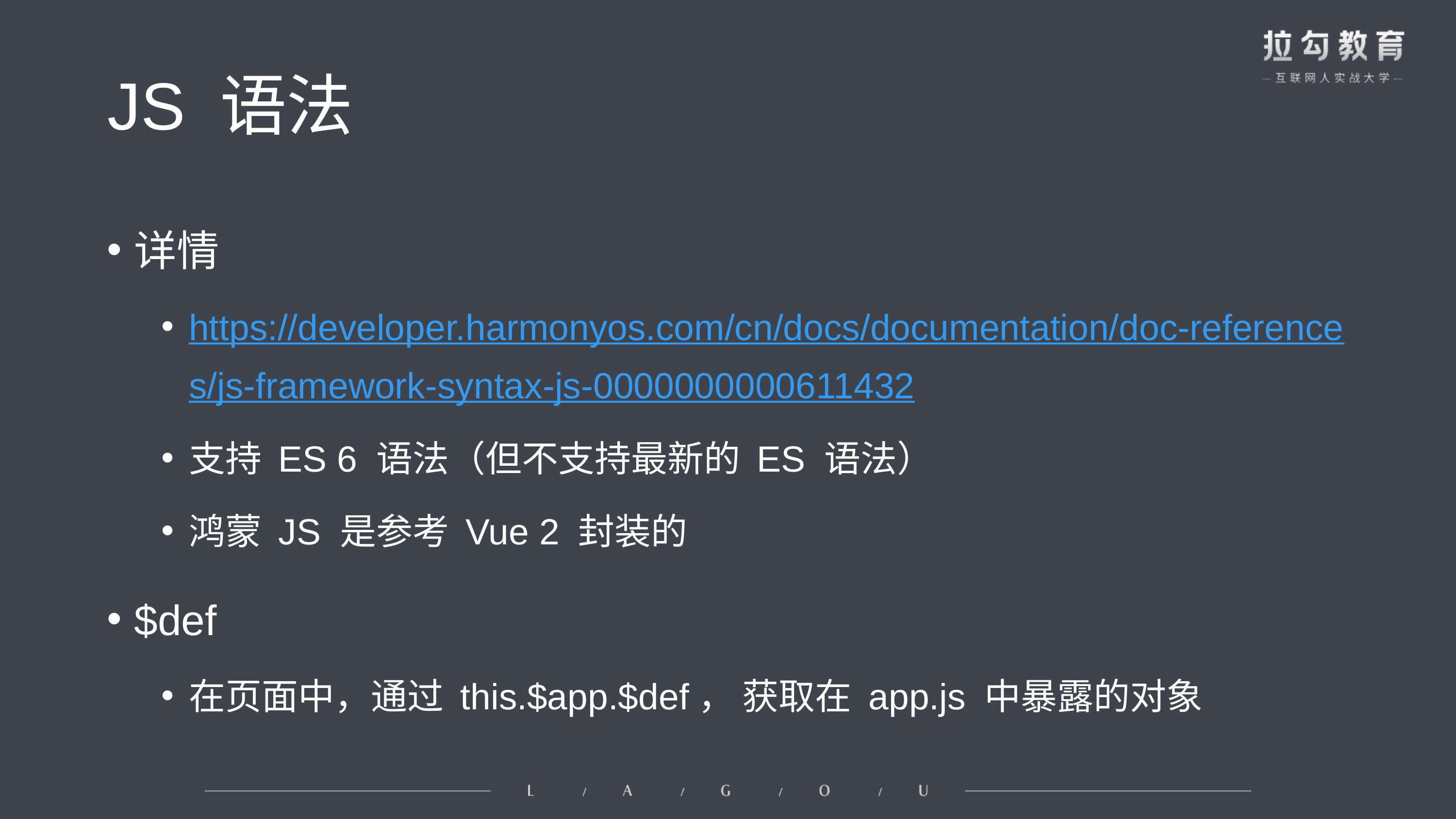

# JS 语法
详情
https://developer.harmonyos.com/cn/docs/documentation/doc-references/js-framework-syntax-js-0000000000611432
支持 ES 6 语法（但不支持最新的 ES 语法）
鸿蒙 JS 是参考 Vue 2 封装的
$def
在页面中，通过 this.$app.$def， 获取在 app.js 中暴露的对象